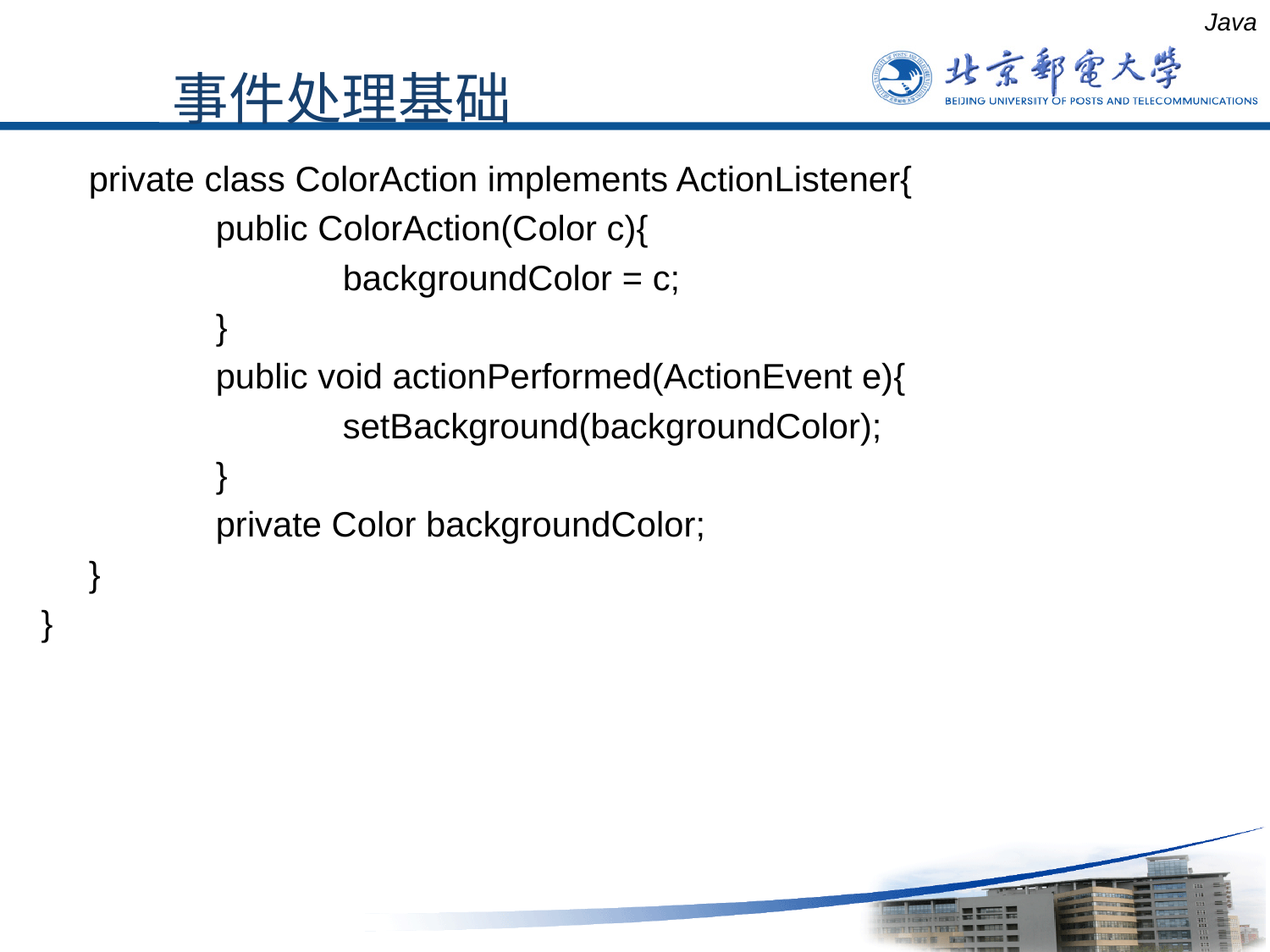

Java
事件处理基础
 	private class ColorAction implements ActionListener{
		public ColorAction(Color c){
			backgroundColor = c;
		}
		public void actionPerformed(ActionEvent e){
			setBackground(backgroundColor);
		}
		private Color backgroundColor;
	}
}